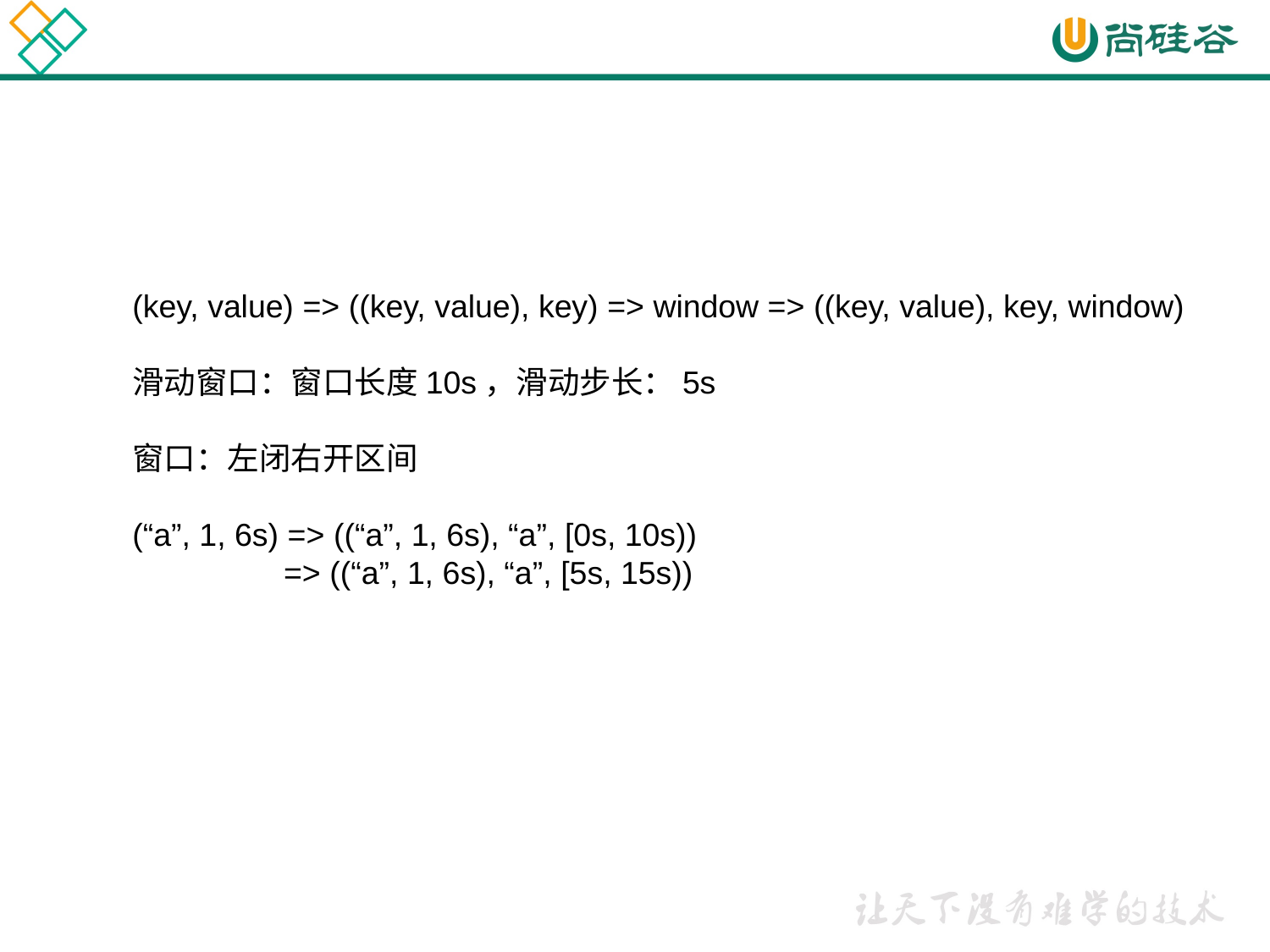

(key, value) => ((key, value), key) => window => ((key, value), key, window)

滑动窗口：窗口长度10s，滑动步长：5s

窗口：左闭右开区间

(“a”, 1, 6s) => ((“a”, 1, 6s), “a”, [0s, 10s))
                 => ((“a”, 1, 6s), “a”, [5s, 15s))